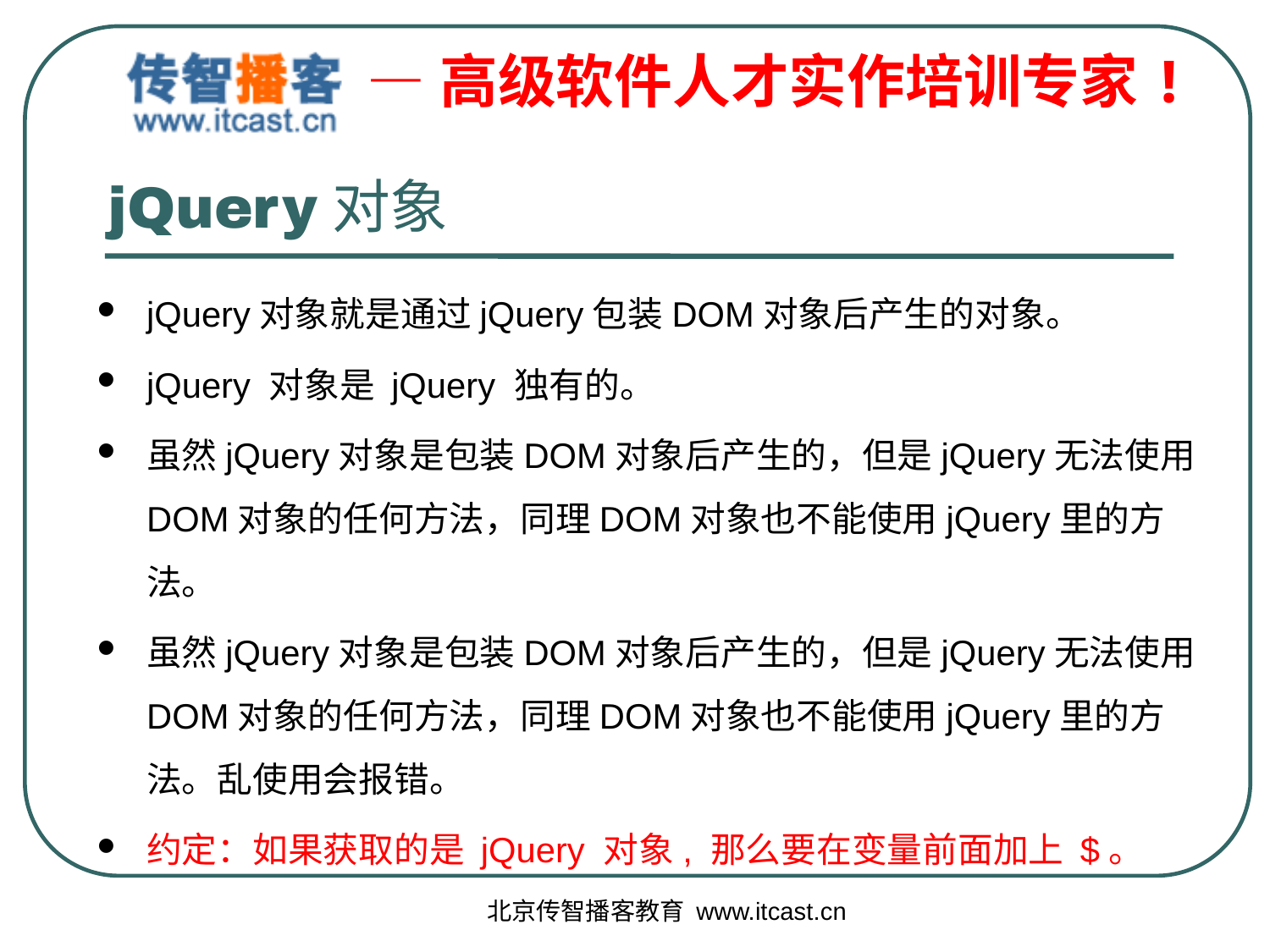

jQuery对象
jQuery对象就是通过jQuery包装DOM对象后产生的对象。
jQuery 对象是 jQuery 独有的。
虽然jQuery对象是包装DOM对象后产生的，但是jQuery无法使用DOM对象的任何方法，同理DOM对象也不能使用jQuery里的方法。
虽然jQuery对象是包装DOM对象后产生的，但是jQuery无法使用DOM对象的任何方法，同理DOM对象也不能使用jQuery里的方法。乱使用会报错。
约定：如果获取的是 jQuery 对象, 那么要在变量前面加上 $。

北京传智播客教育 www.itcast.cn